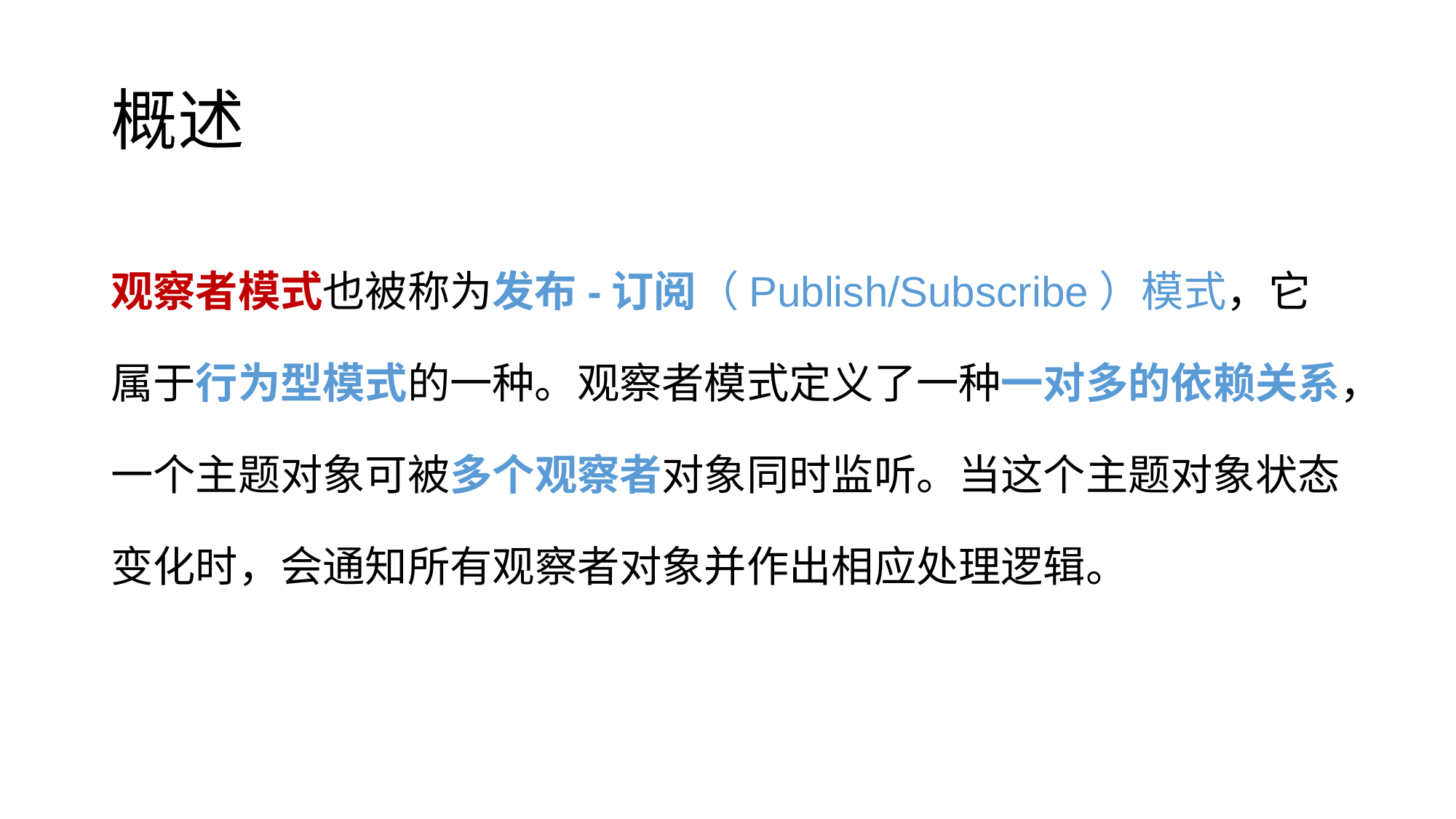

# 概述
观察者模式也被称为发布-订阅（Publish/Subscribe）模式，它属于行为型模式的一种。观察者模式定义了一种一对多的依赖关系，一个主题对象可被多个观察者对象同时监听。当这个主题对象状态变化时，会通知所有观察者对象并作出相应处理逻辑。